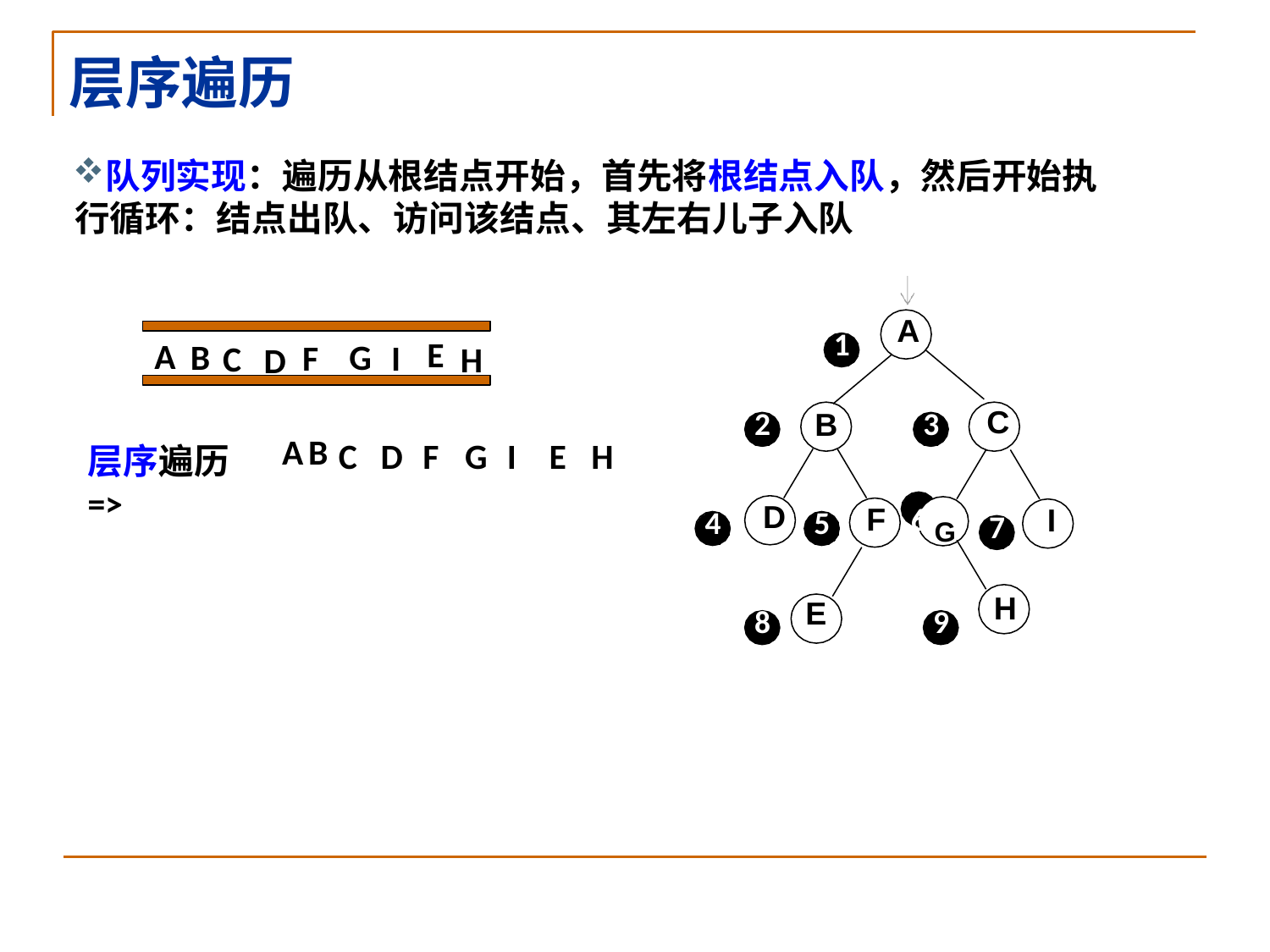

# 层序遍历
队列实现：遍历从根结点开始，首先将根结点入队，然后开始执 行循环：结点出队、访问该结点、其左右儿子入队

A

1
E

G
F
I
C
H
A
D

B

C
2
3

B

A
B
C
D
F
G
I
E
H

层序遍历 =>

6 G

D

F

I

4
5
7

H
E

8
9